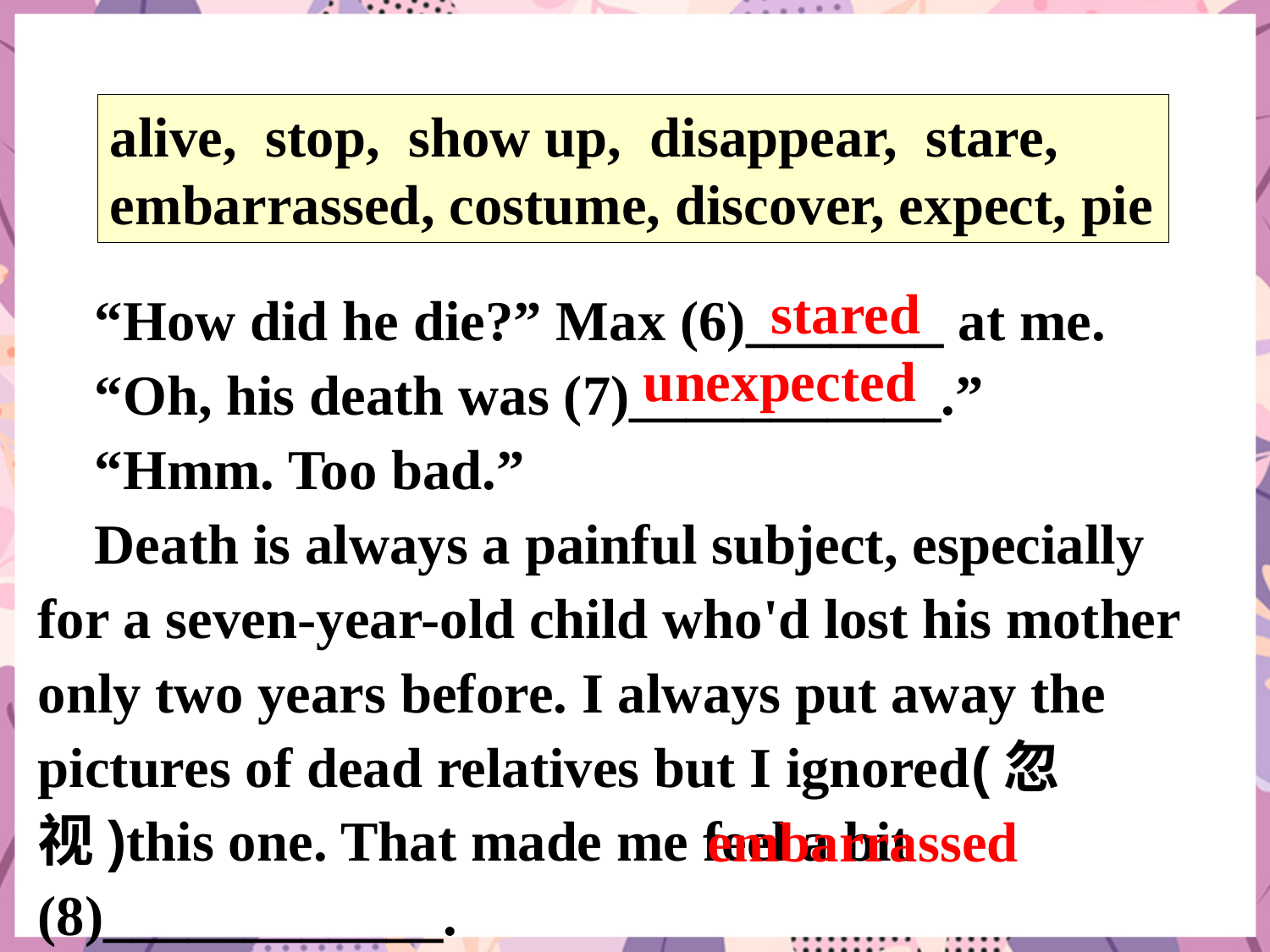

alive,  stop,  show up,  disappear,  stare, embarrassed, costume, discover, expect, pie
    “How did he die?” Max (6)_______ at me.
    “Oh, his death was (7)___________.”
    “Hmm. Too bad.”
    Death is always a painful subject, especially for a seven-year-old child who'd lost his mother only two years before. I always put away the pictures of dead relatives but I ignored(忽视)this one. That made me feel a bit (8)____________.
stared
unexpected
embarrassed